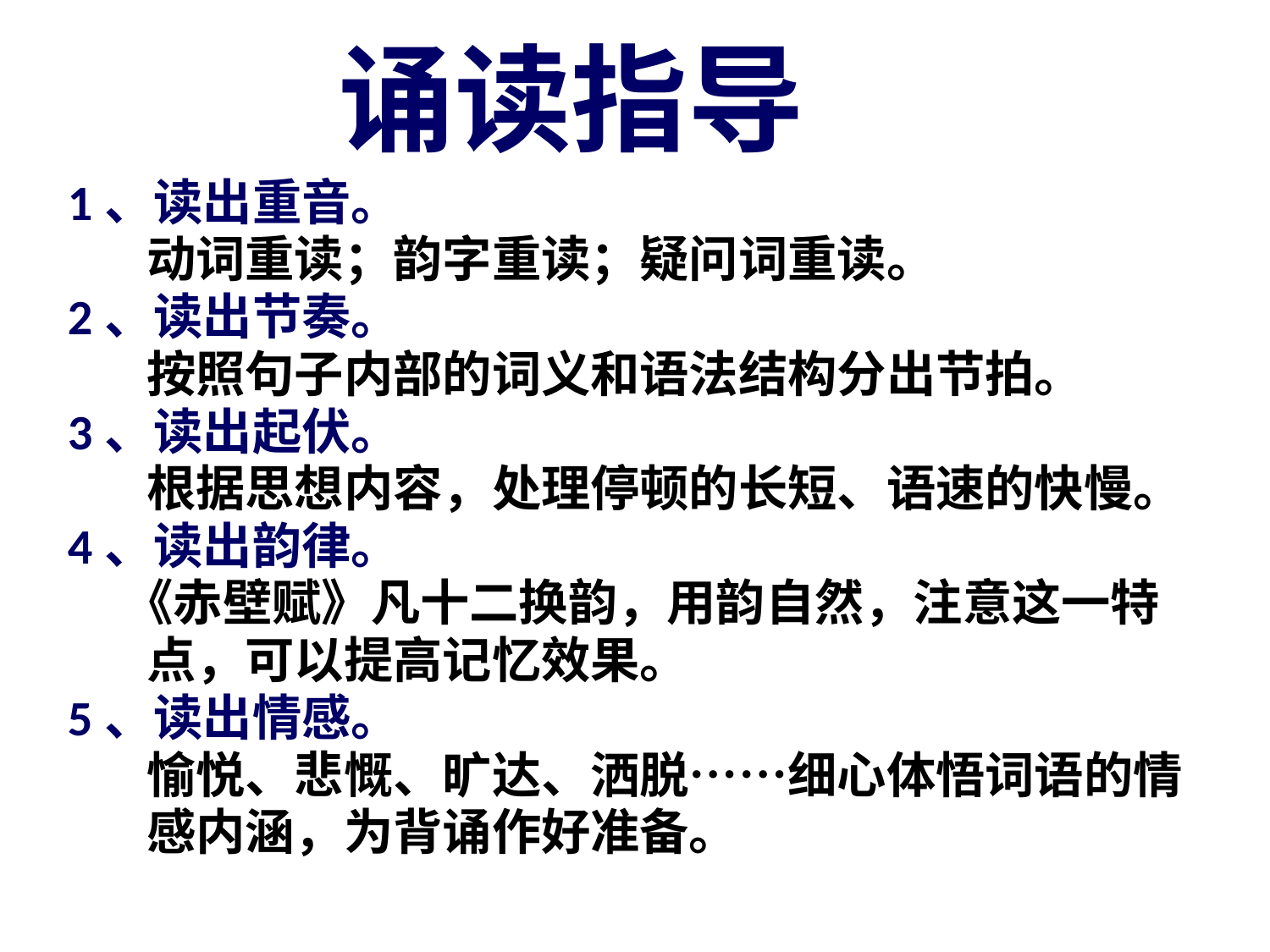

# 诵读指导
1、读出重音。
      动词重读；韵字重读；疑问词重读。
2、读出节奏。
      按照句子内部的词义和语法结构分出节拍。
3、读出起伏。
      根据思想内容，处理停顿的长短、语速的快慢。
4、读出韵律。
    《赤壁赋》凡十二换韵，用韵自然，注意这一特
      点，可以提高记忆效果。
5、读出情感。
      愉悦、悲慨、旷达、洒脱……细心体悟词语的情
      感内涵，为背诵作好准备。